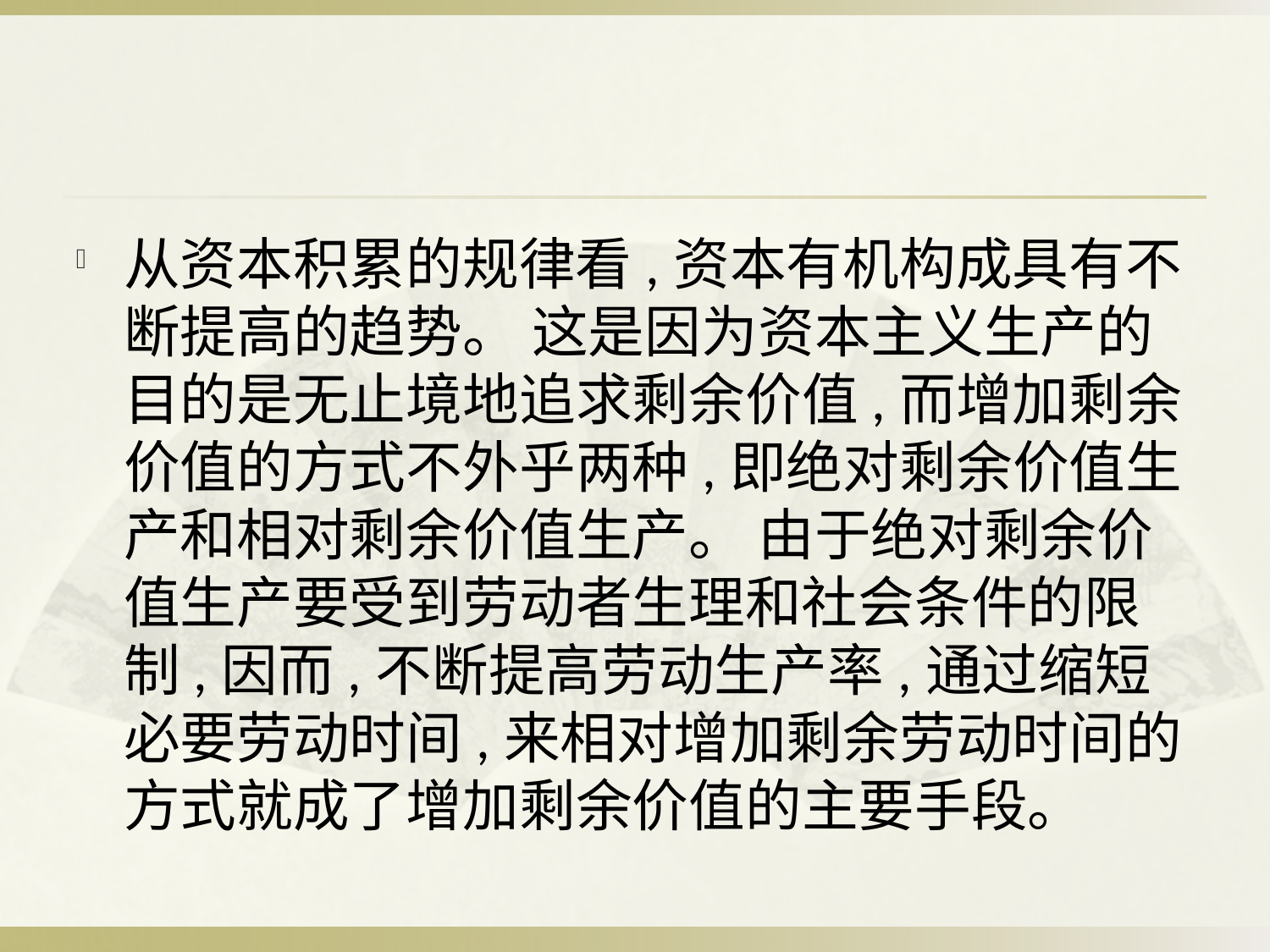

#
从资本积累的规律看,资本有机构成具有不断提高的趋势。 这是因为资本主义生产的目的是无止境地追求剩余价值,而增加剩余价值的方式不外乎两种,即绝对剩余价值生产和相对剩余价值生产。 由于绝对剩余价值生产要受到劳动者生理和社会条件的限制,因而,不断提高劳动生产率,通过缩短必要劳动时间,来相对增加剩余劳动时间的方式就成了增加剩余价值的主要手段。